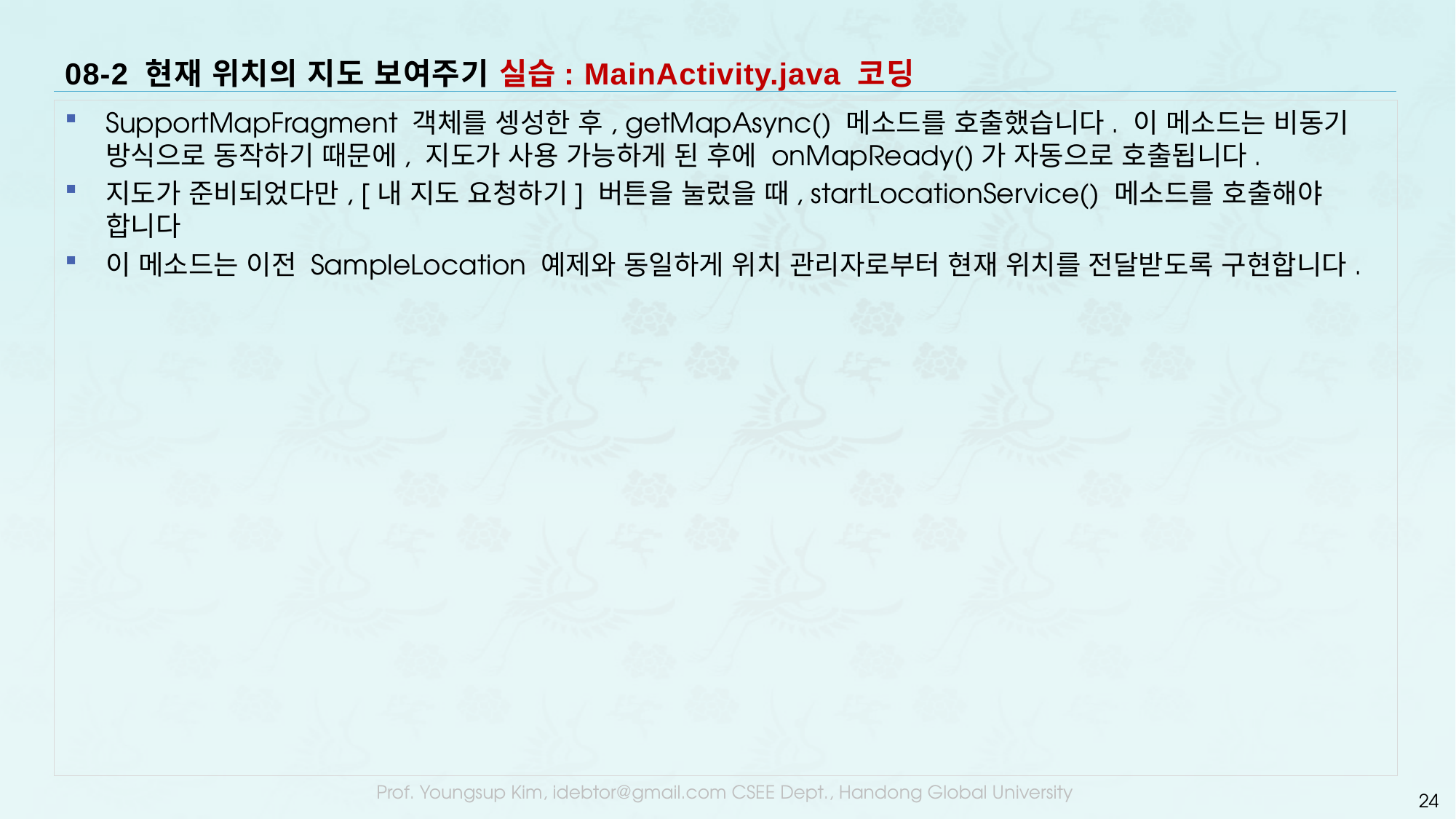

# 08-2 현재 위치의 지도 보여주기 실습: MainActivity.java 코딩
SupportMapFragment 객체를 셍성한 후, getMapAsync() 메소드를 호출했습니다. 이 메소드는 비동기 방식으로 동작하기 때문에, 지도가 사용 가능하게 된 후에 onMapReady()가 자동으로 호출됩니다.
지도가 준비되었다만, [내 지도 요청하기] 버튼을 눌렀을 때, startLocationService() 메소드를 호출해야 합니다
이 메소드는 이전 SampleLocation 예제와 동일하게 위치 관리자로부터 현재 위치를 전달받도록 구현합니다.

24